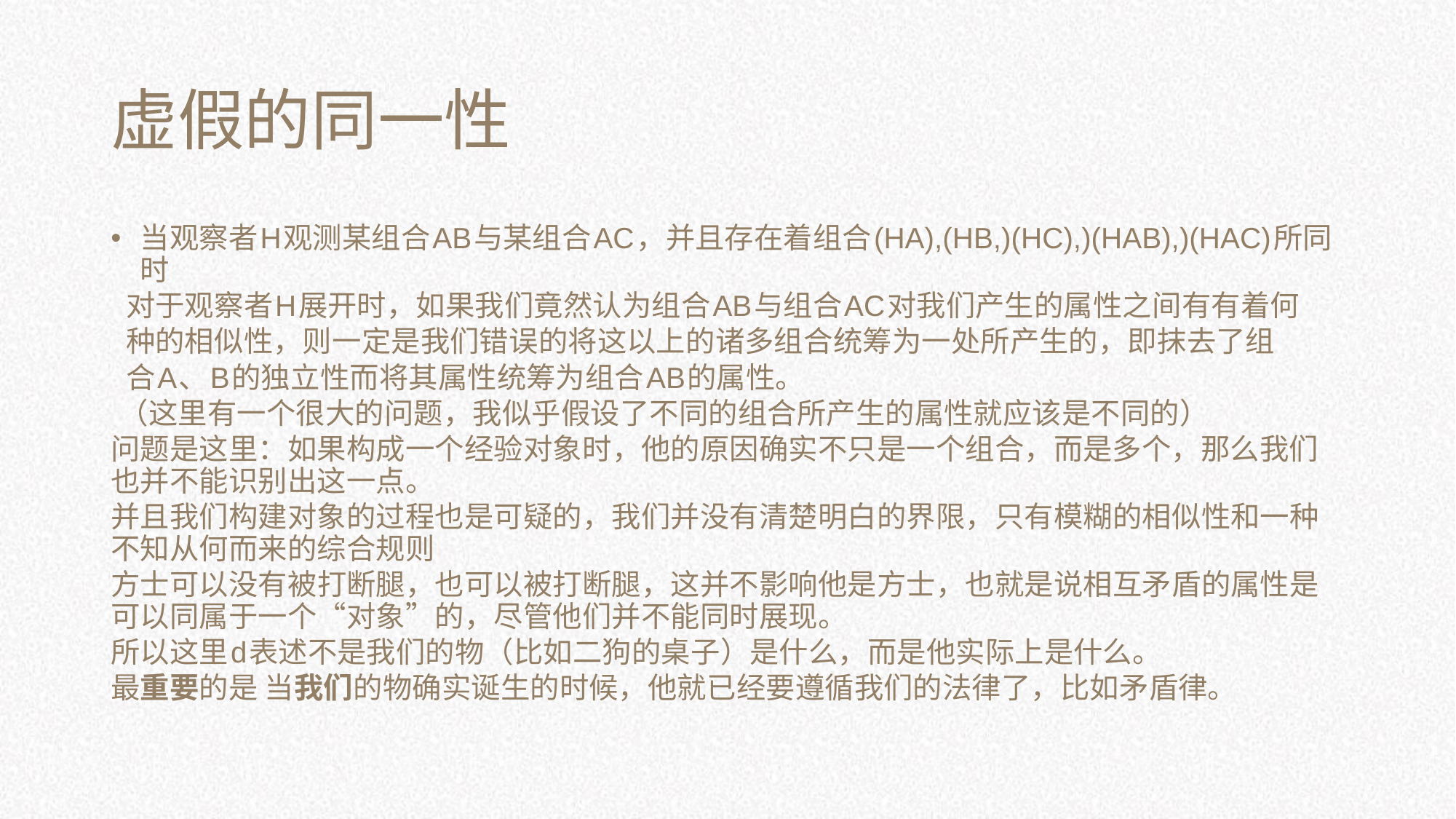

# 虚假的同一性
当观察者H观测某组合AB与某组合AC，并且存在着组合(HA),(HB,)(HC),)(HAB),)(HAC)所同时
  对于观察者H展开时，如果我们竟然认为组合AB与组合AC对我们产生的属性之间有有着何
  种的相似性，则一定是我们错误的将这以上的诸多组合统筹为一处所产生的，即抹去了组
  合A、B的独立性而将其属性统筹为组合AB的属性。
 （这里有一个很大的问题，我似乎假设了不同的组合所产生的属性就应该是不同的）
问题是这里：如果构成一个经验对象时，他的原因确实不只是一个组合，而是多个，那么我们也并不能识别出这一点。
并且我们构建对象的过程也是可疑的，我们并没有清楚明白的界限，只有模糊的相似性和一种不知从何而来的综合规则
方士可以没有被打断腿，也可以被打断腿，这并不影响他是方士，也就是说相互矛盾的属性是可以同属于一个“对象”的，尽管他们并不能同时展现。
所以这里d表述不是我们的物（比如二狗的桌子）是什么，而是他实际上是什么。
最重要的是 当我们的物确实诞生的时候，他就已经要遵循我们的法律了，比如矛盾律。